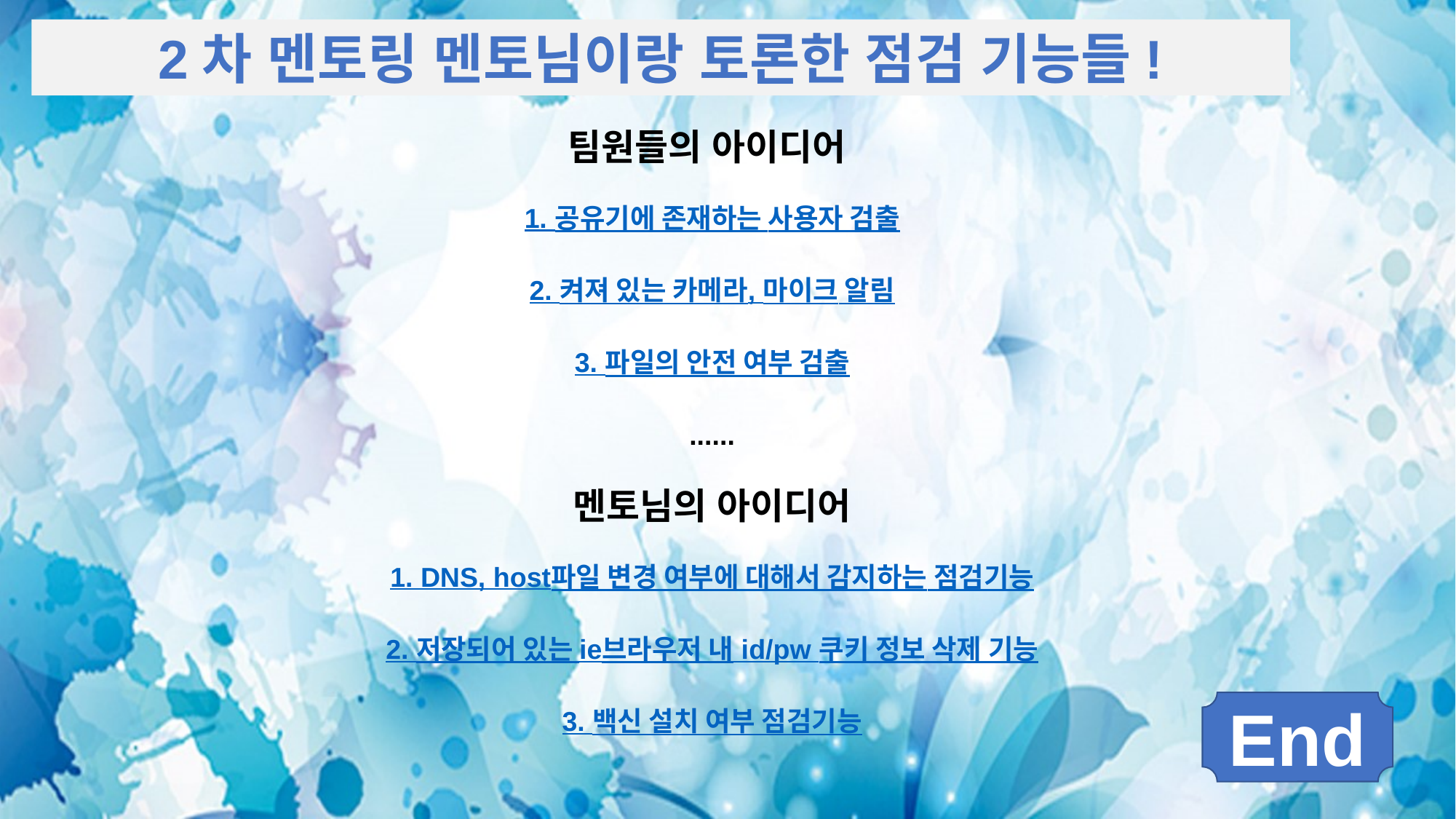

2차 멘토링 멘토님이랑 토론한 점검 기능들!
팀원들의 아이디어

1. 공유기에 존재하는 사용자 검출

2. 켜져 있는 카메라, 마이크 알림

3. 파일의 안전 여부 검출

......

멘토님의 아이디어

1. DNS, host파일 변경 여부에 대해서 감지하는 점검기능

2. 저장되어 있는 ie브라우저 내 id/pw 쿠키 정보 삭제 기능

3. 백신 설치 여부 점검기능
End